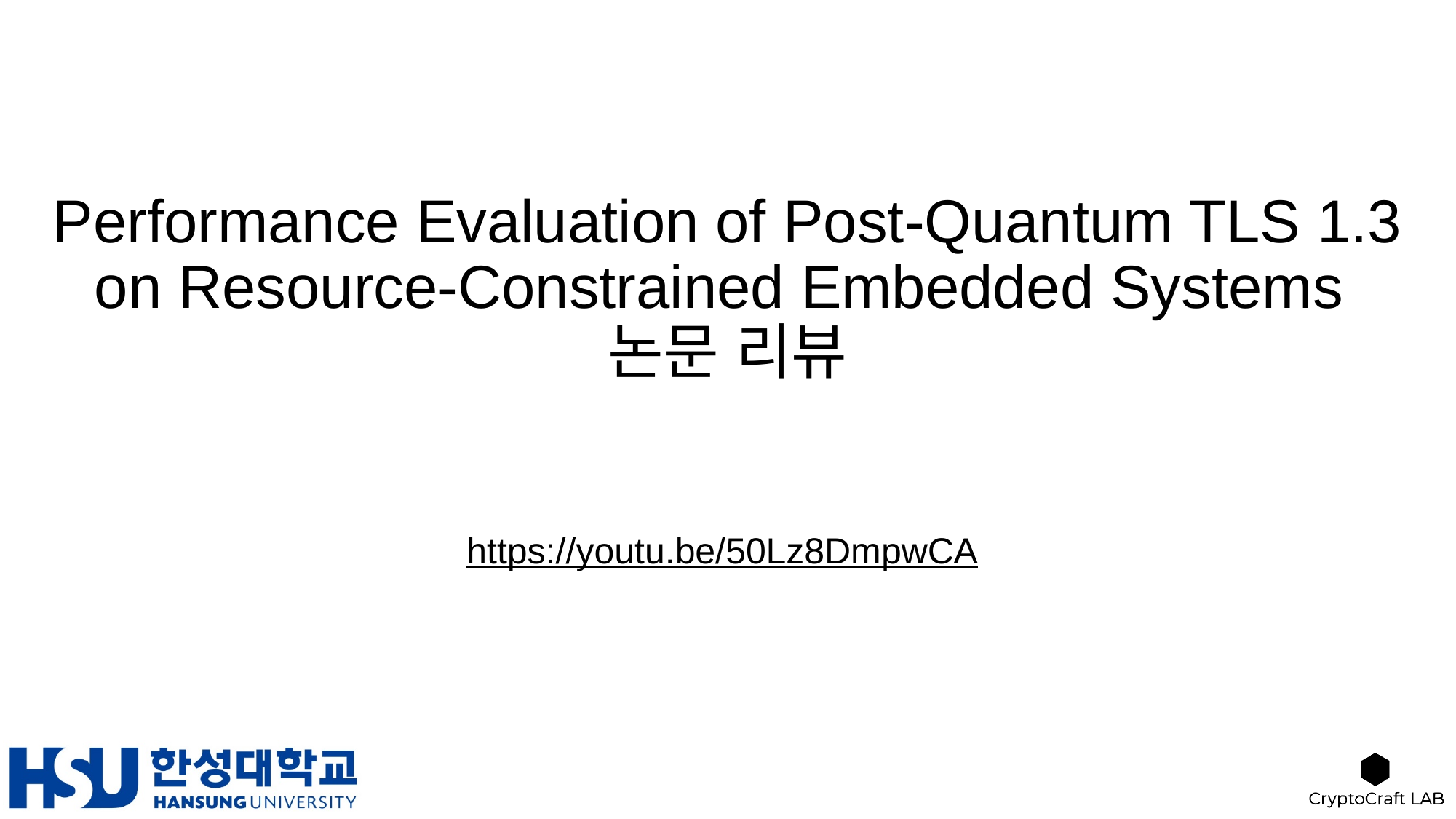

# Performance Evaluation of Post-Quantum TLS 1.3 on Resource-Constrained Embedded Systems 논문 리뷰
https://youtu.be/50Lz8DmpwCA